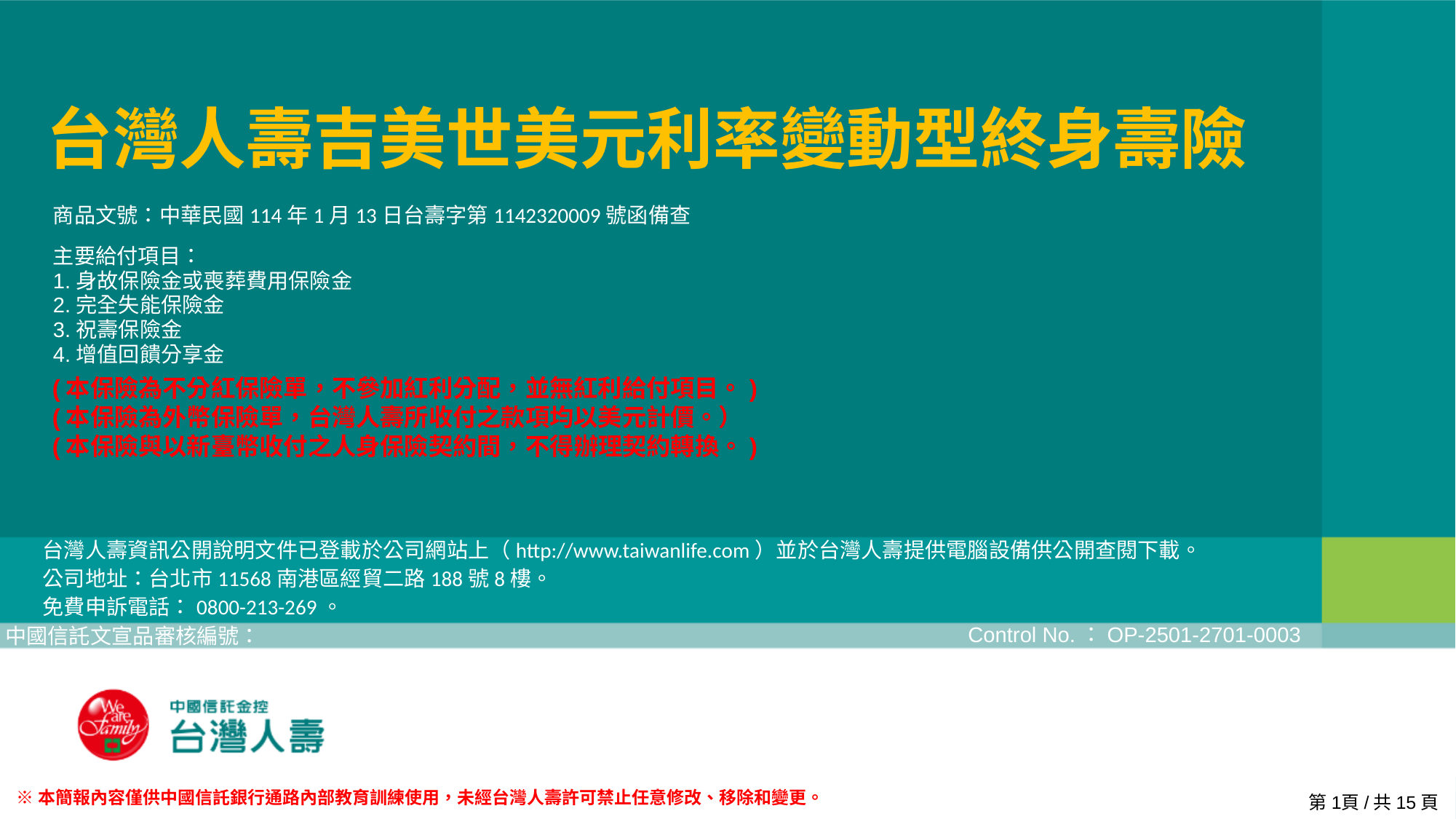

台灣人壽吉美世美元利率變動型終身壽險

商品文號：中華民國114年1月13日台壽字第1142320009號函備查

主要給付項目：
1.身故保險金或喪葬費用保險金
2.完全失能保險金
3.祝壽保險金
4.增值回饋分享金
(本保險為不分紅保險單，不參加紅利分配，並無紅利給付項目。)
(本保險為外幣保險單，台灣人壽所收付之款項均以美元計價。）
(本保險與以新臺幣收付之人身保險契約間，不得辦理契約轉換。)
台灣人壽資訊公開說明文件已登載於公司網站上（http://www.taiwanlife.com）並於台灣人壽提供電腦設備供公開查閱下載。
公司地址：台北市11568南港區經貿二路188號8樓。
免費申訴電話：0800-213-269。
Control No.：OP-2501-2701-0003
中國信託文宣品審核編號：